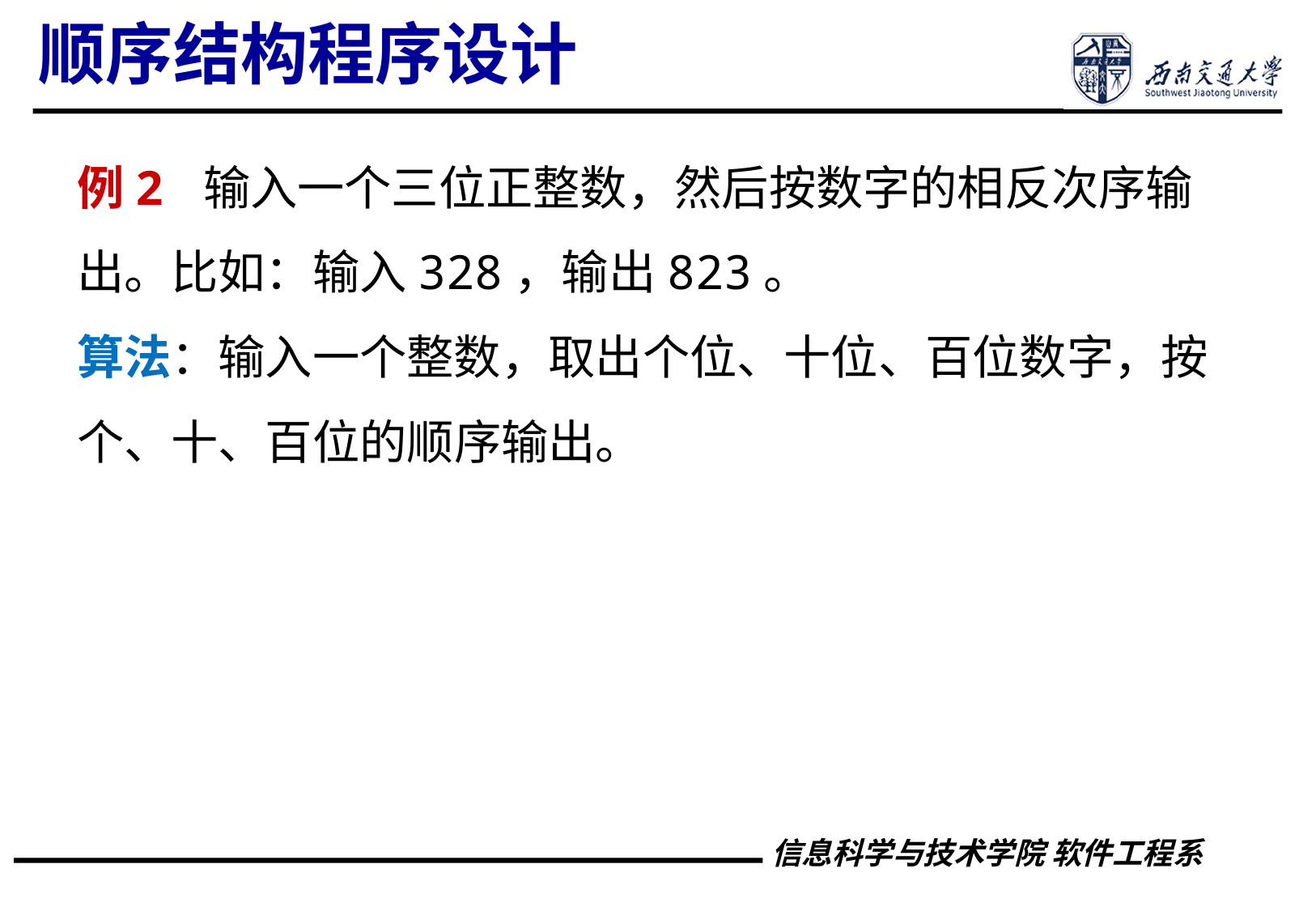

顺序结构程序设计
例2 输入一个三位正整数，然后按数字的相反次序输出。比如：输入328，输出823。
算法：输入一个整数，取出个位、十位、百位数字，按个、十、百位的顺序输出。